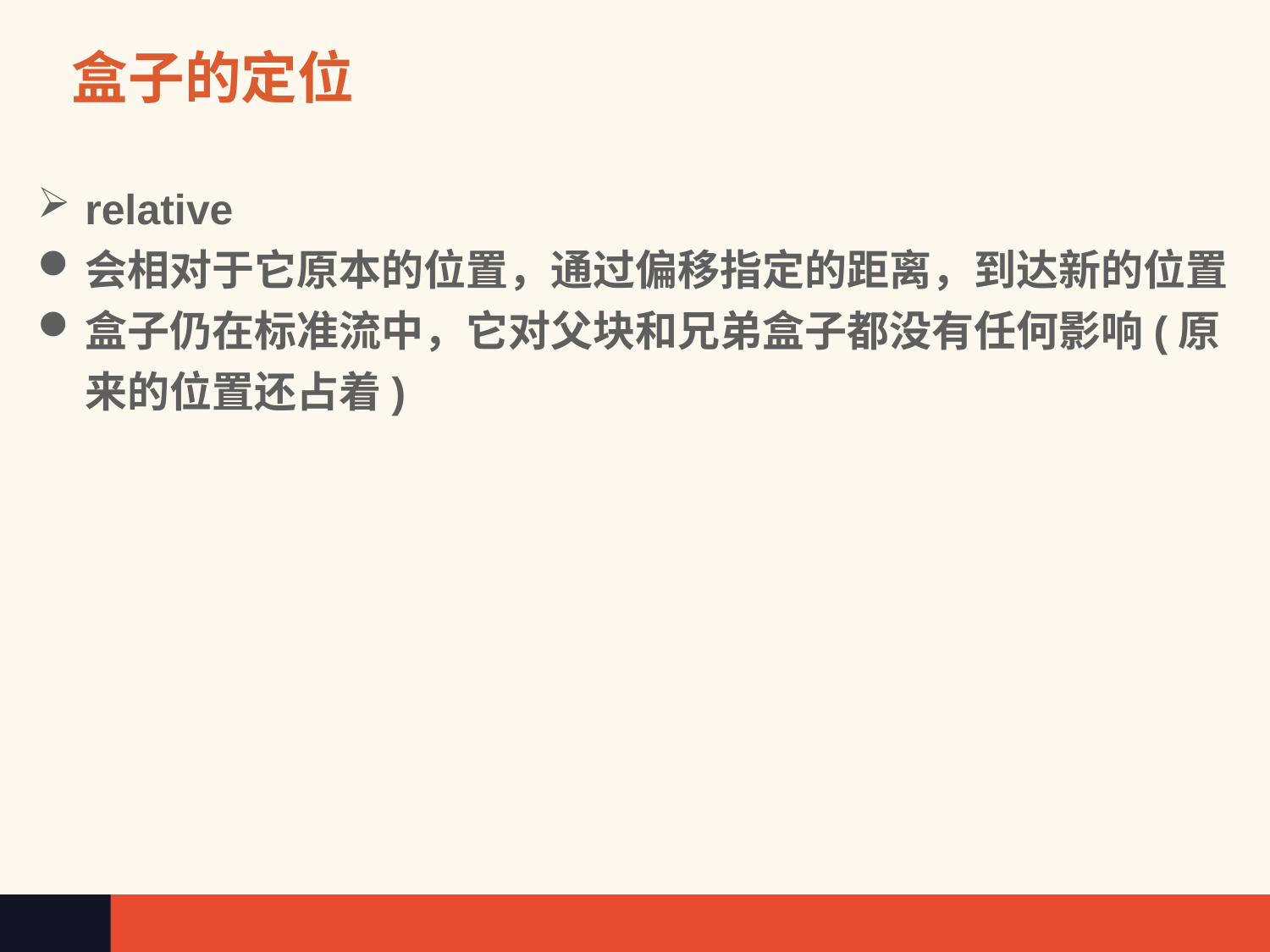

# 盒子的定位
relative
会相对于它原本的位置，通过偏移指定的距离，到达新的位置
盒子仍在标准流中，它对父块和兄弟盒子都没有任何影响(原来的位置还占着)